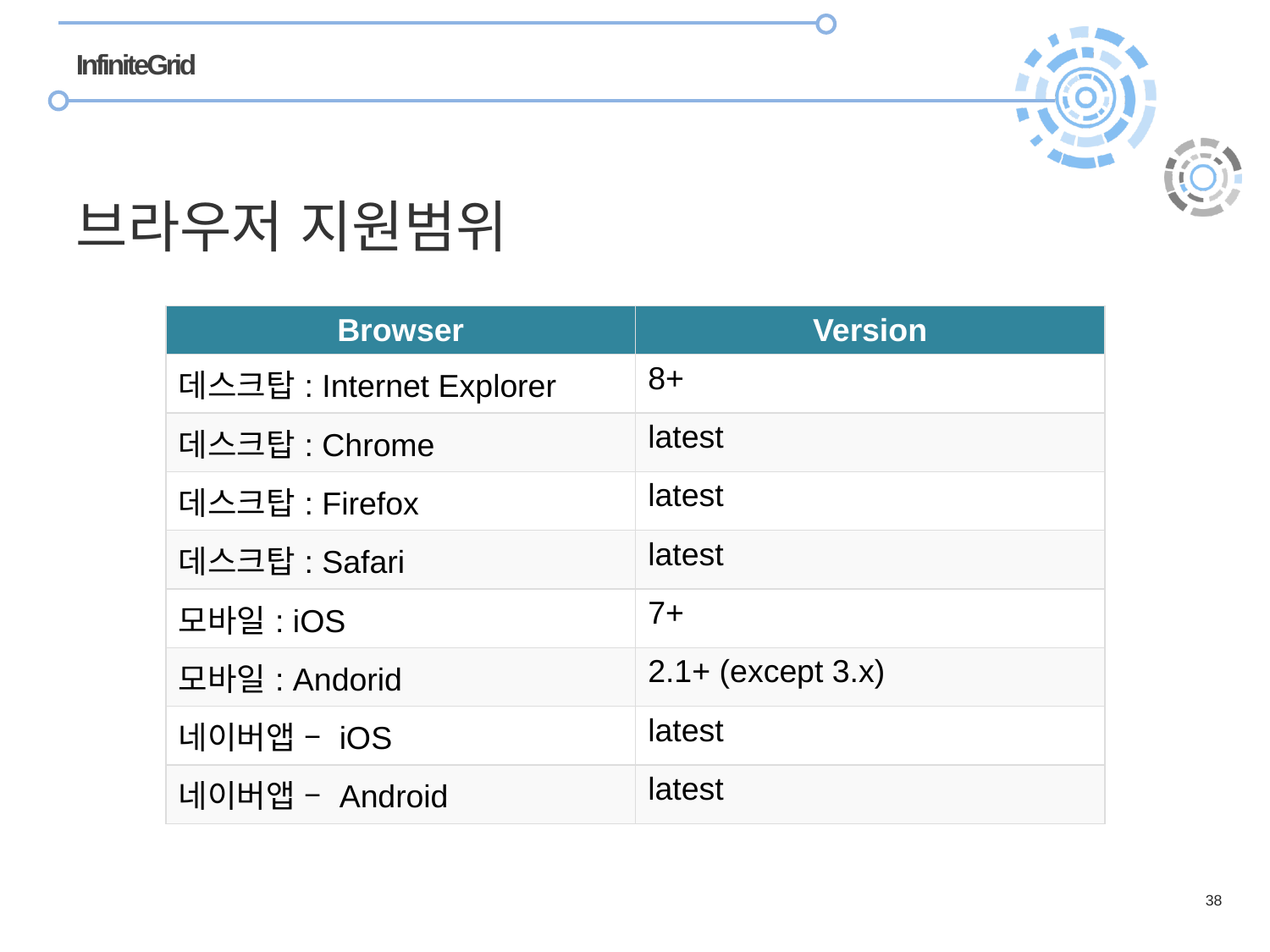

InfiniteGrid
브라우저 지원범위
| Browser | Version |
| --- | --- |
| 데스크탑: Internet Explorer | 8+ |
| 데스크탑: Chrome | latest |
| 데스크탑: Firefox | latest |
| 데스크탑: Safari | latest |
| 모바일: iOS | 7+ |
| 모바일: Andorid | 2.1+ (except 3.x) |
| 네이버앱 – iOS | latest |
| 네이버앱 – Android | latest |